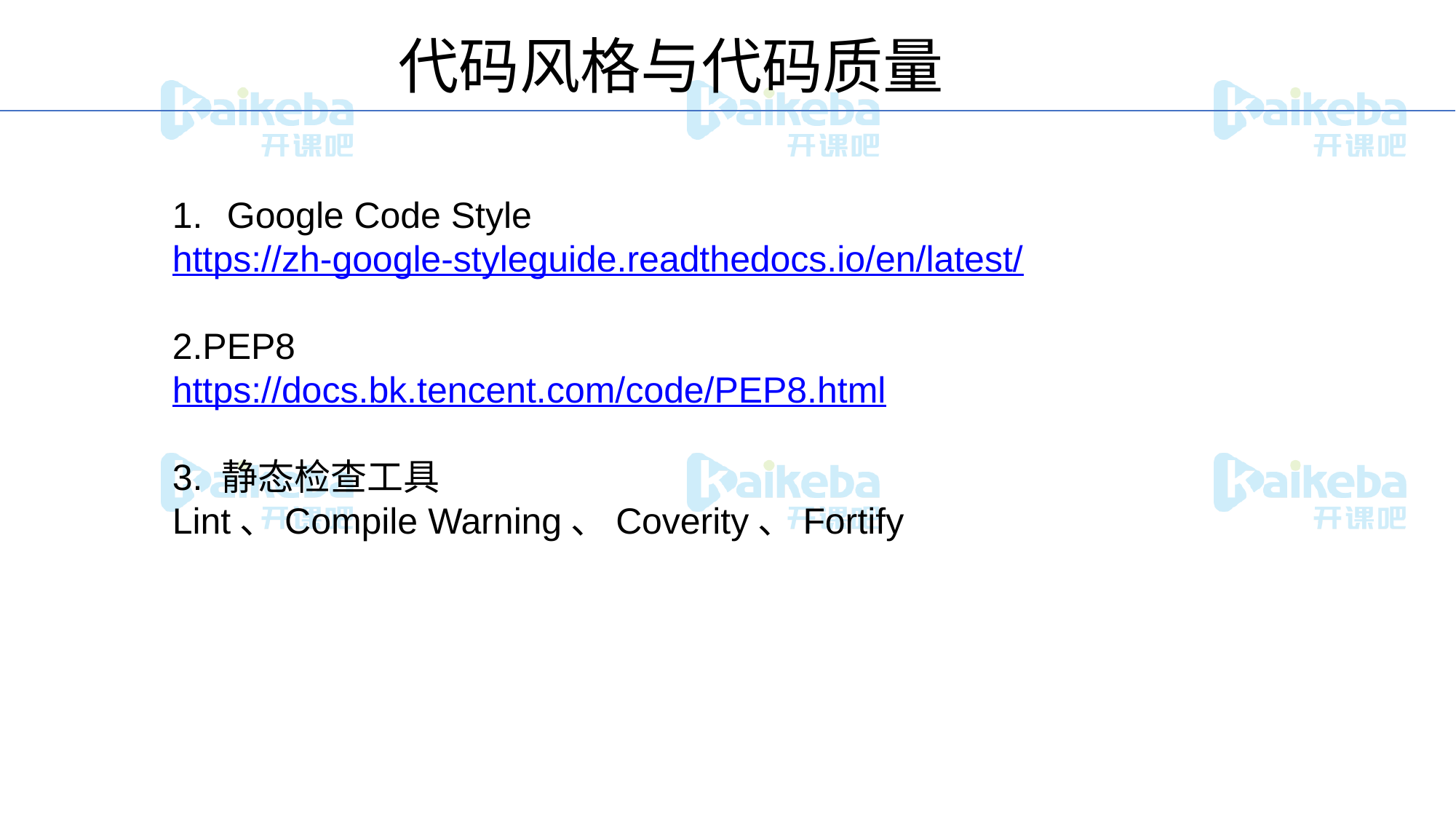

代码风格与代码质量
Google Code Style
https://zh-google-styleguide.readthedocs.io/en/latest/

2.PEP8
https://docs.bk.tencent.com/code/PEP8.html

3. 静态检查工具
Lint、Compile Warning、Coverity、Fortify